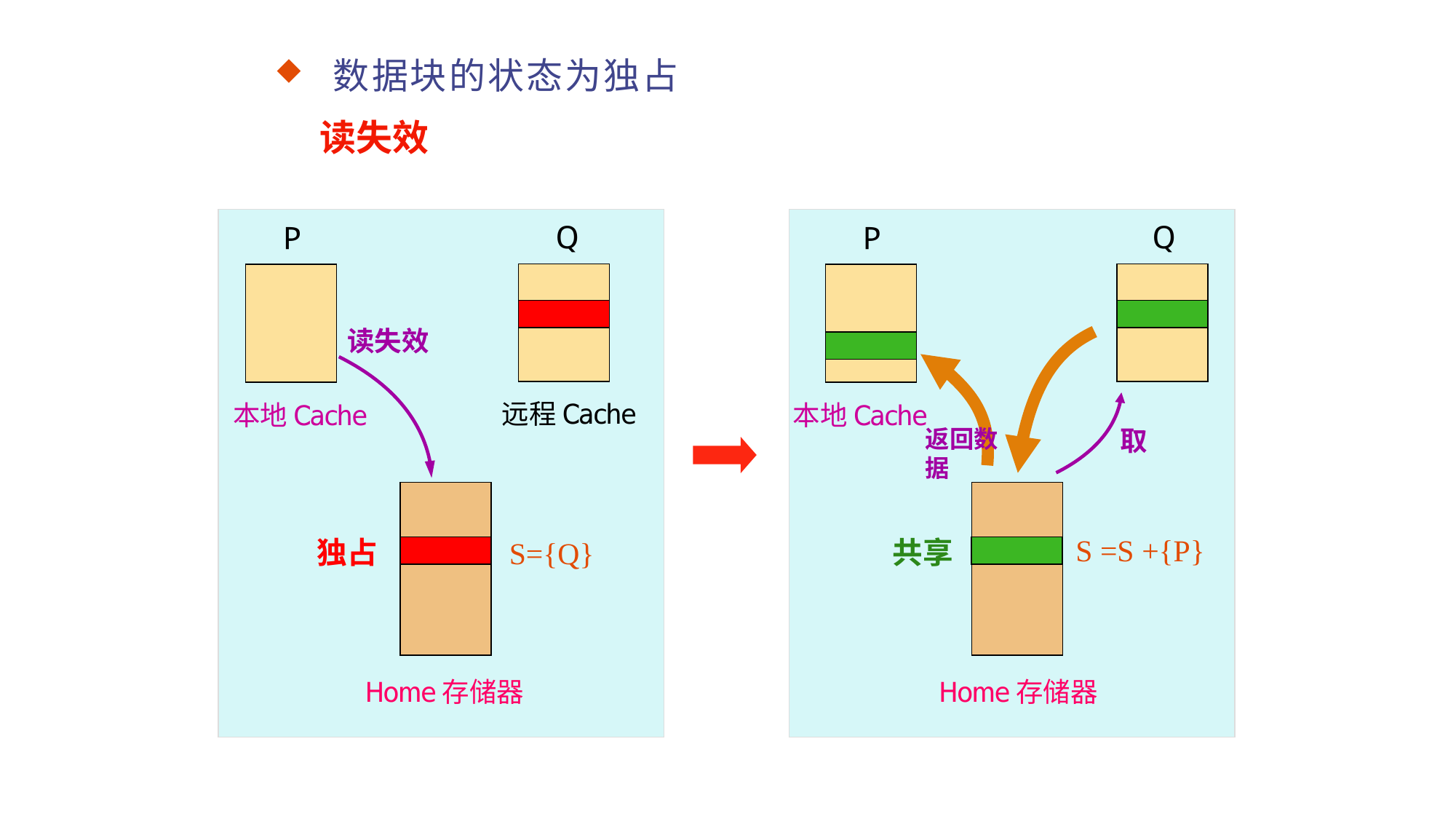

# 数据块的状态为独占
读失效

Q
P

本地Cache

独占

Home存储器
独占
Q
P

共享

读失效

远程Cache

取
本地Cache
返回数据

S =S +{P}
独占
S={Q}

Home存储器